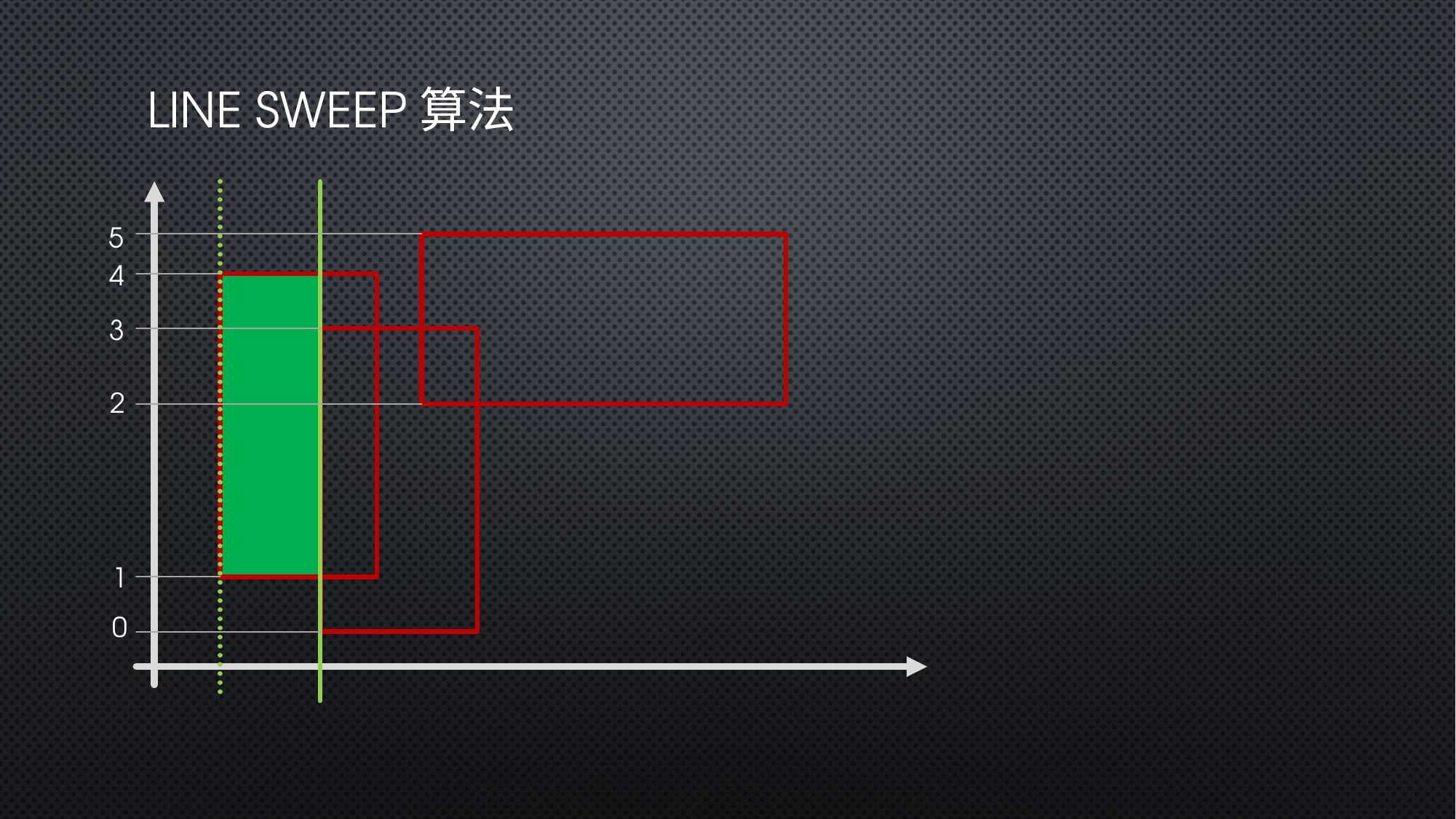

# Line Sweep算法
5
4
3
2
1
0